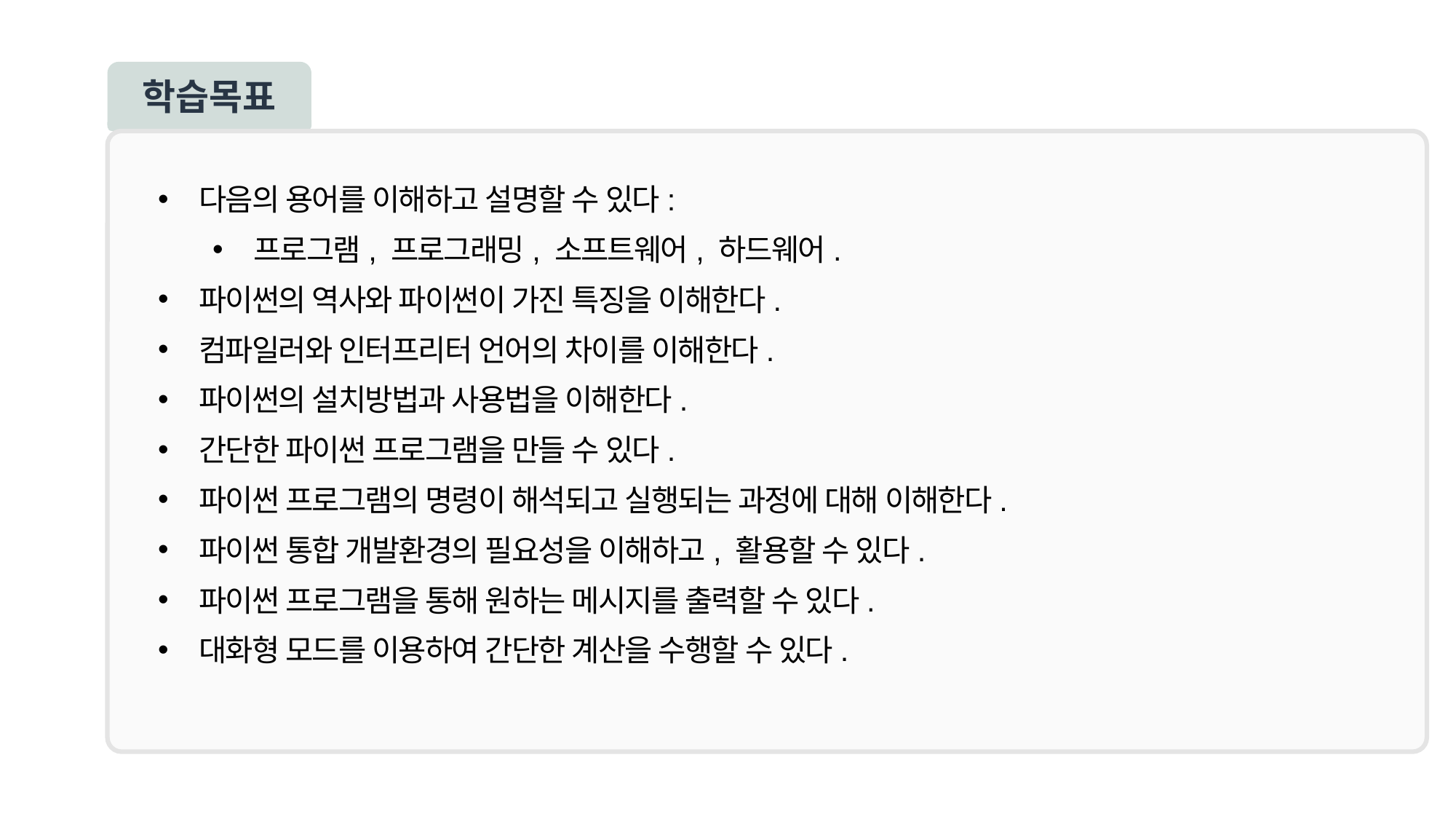

학습목표

다음의 용어를 이해하고 설명할 수 있다:
프로그램, 프로그래밍, 소프트웨어, 하드웨어.
파이썬의 역사와 파이썬이 가진 특징을 이해한다.
컴파일러와 인터프리터 언어의 차이를 이해한다.
파이썬의 설치방법과 사용법을 이해한다.
간단한 파이썬 프로그램을 만들 수 있다.
파이썬 프로그램의 명령이 해석되고 실행되는 과정에 대해 이해한다.
파이썬 통합 개발환경의 필요성을 이해하고, 활용할 수 있다.
파이썬 프로그램을 통해 원하는 메시지를 출력할 수 있다.
대화형 모드를 이용하여 간단한 계산을 수행할 수 있다.